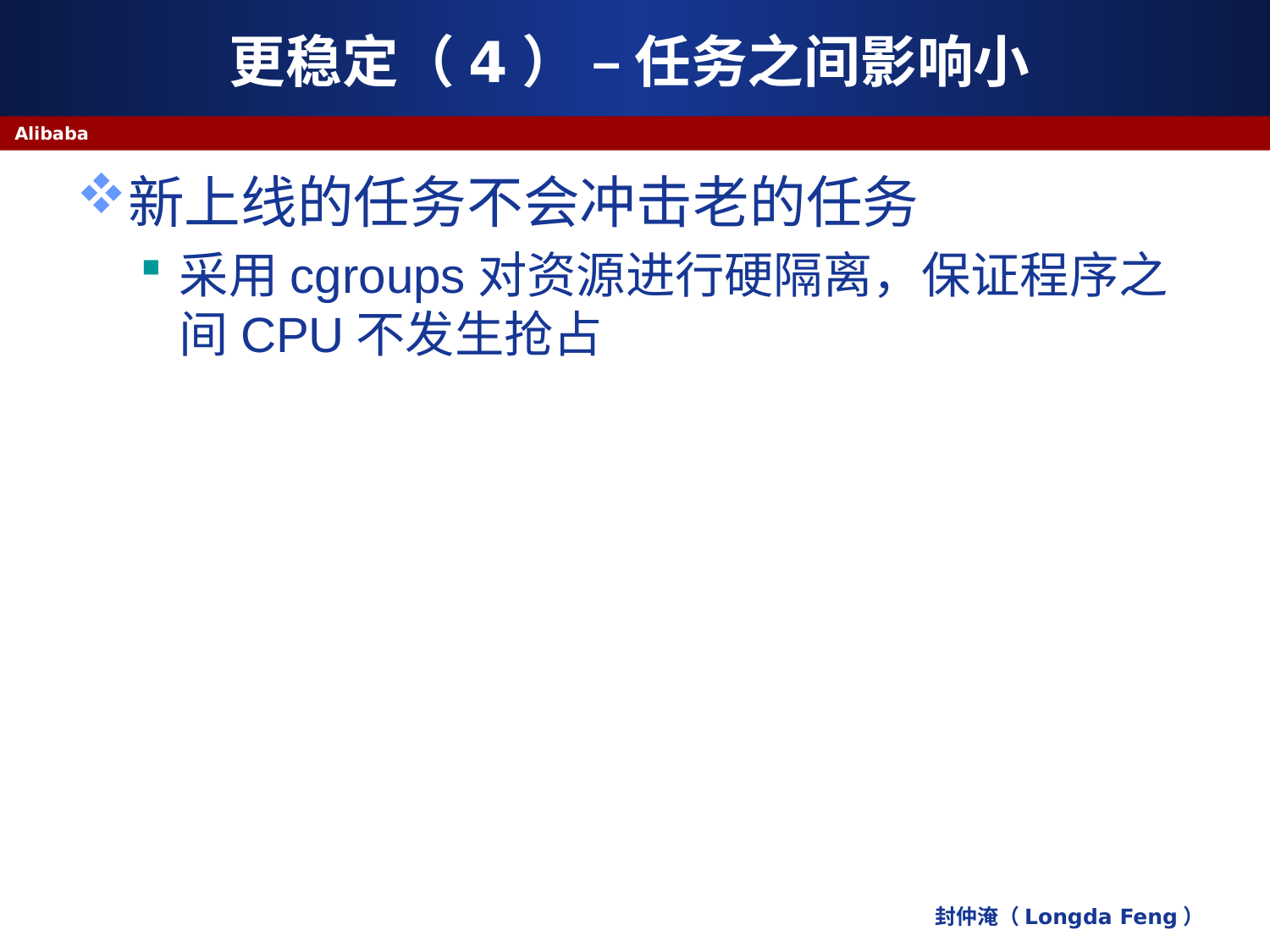

# 更稳定（4） – 任务之间影响小
Alibaba
新上线的任务不会冲击老的任务
采用cgroups对资源进行硬隔离，保证程序之间CPU不发生抢占
封仲淹（Longda Feng）